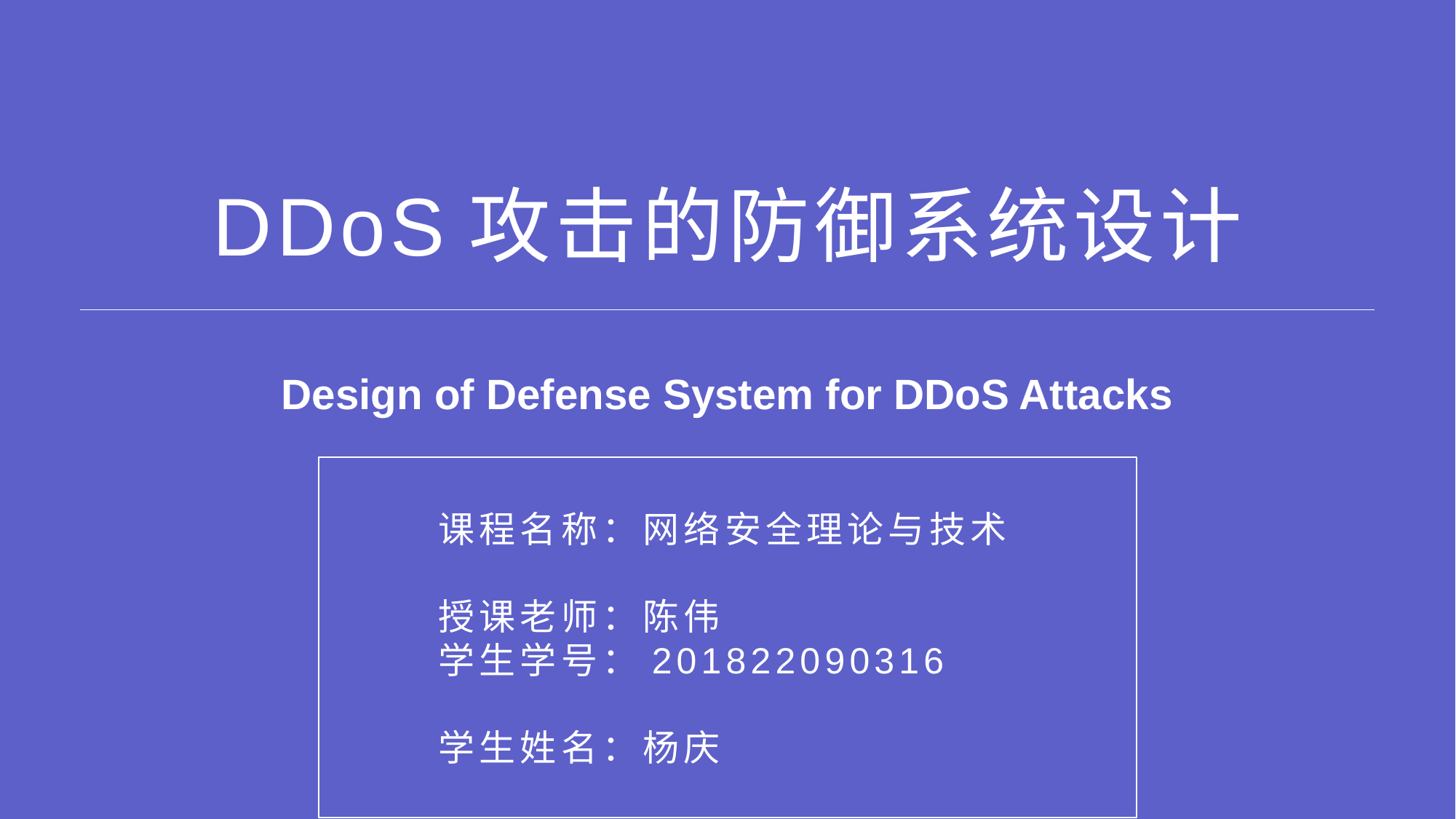

DDoS攻击的防御系统设计
Design of Defense System for DDoS Attacks

	课程名称：网络安全理论与技术
	授课老师：陈伟
	学生学号：201822090316
	学生姓名：杨庆